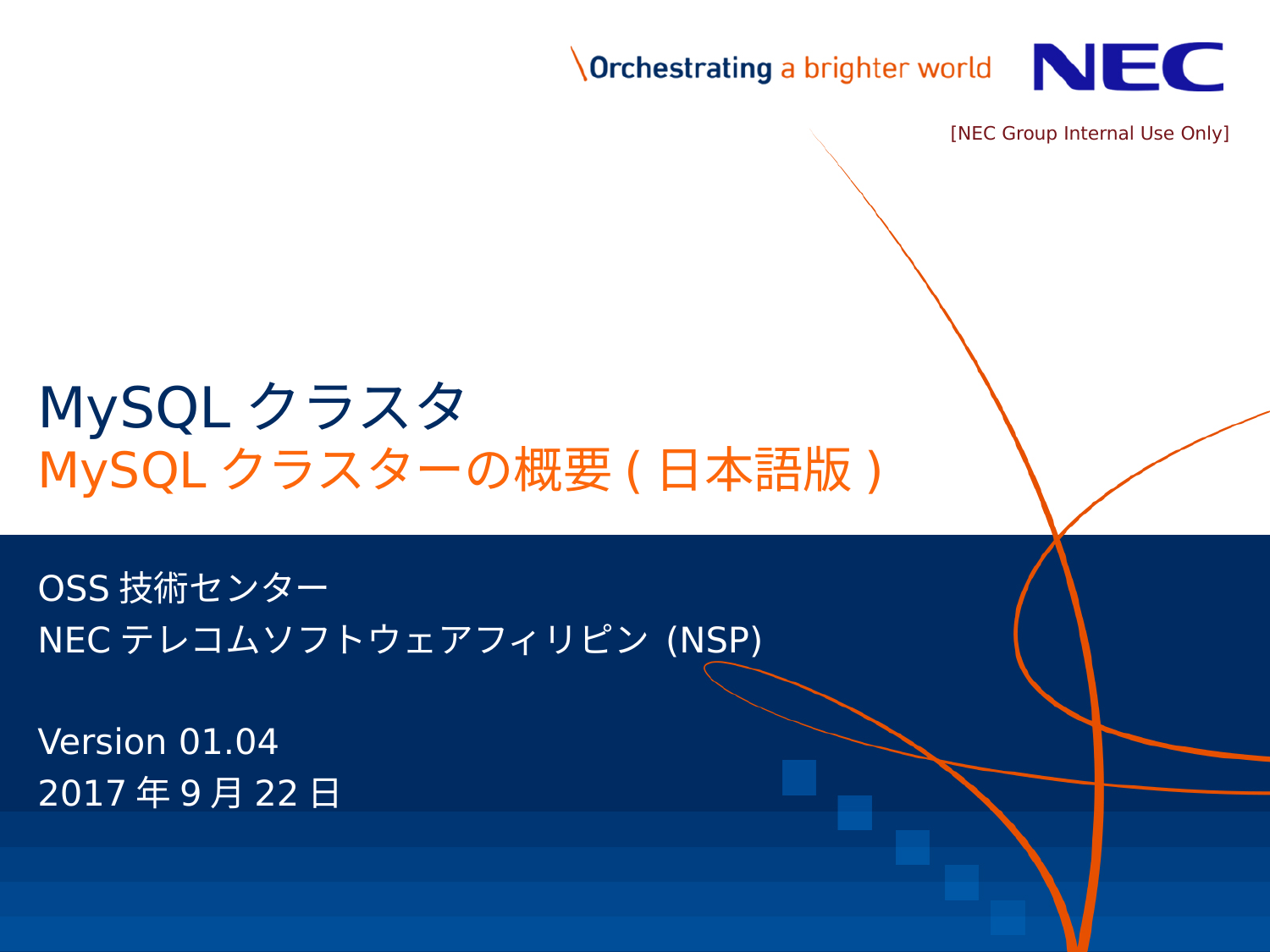

[NEC Group Internal Use Only]
# MySQLクラスタ MySQLクラスターの概要(日本語版)
OSS技術センター
NECテレコムソフトウェアフィリピン (NSP)

Version 01.04
2017年9月22日